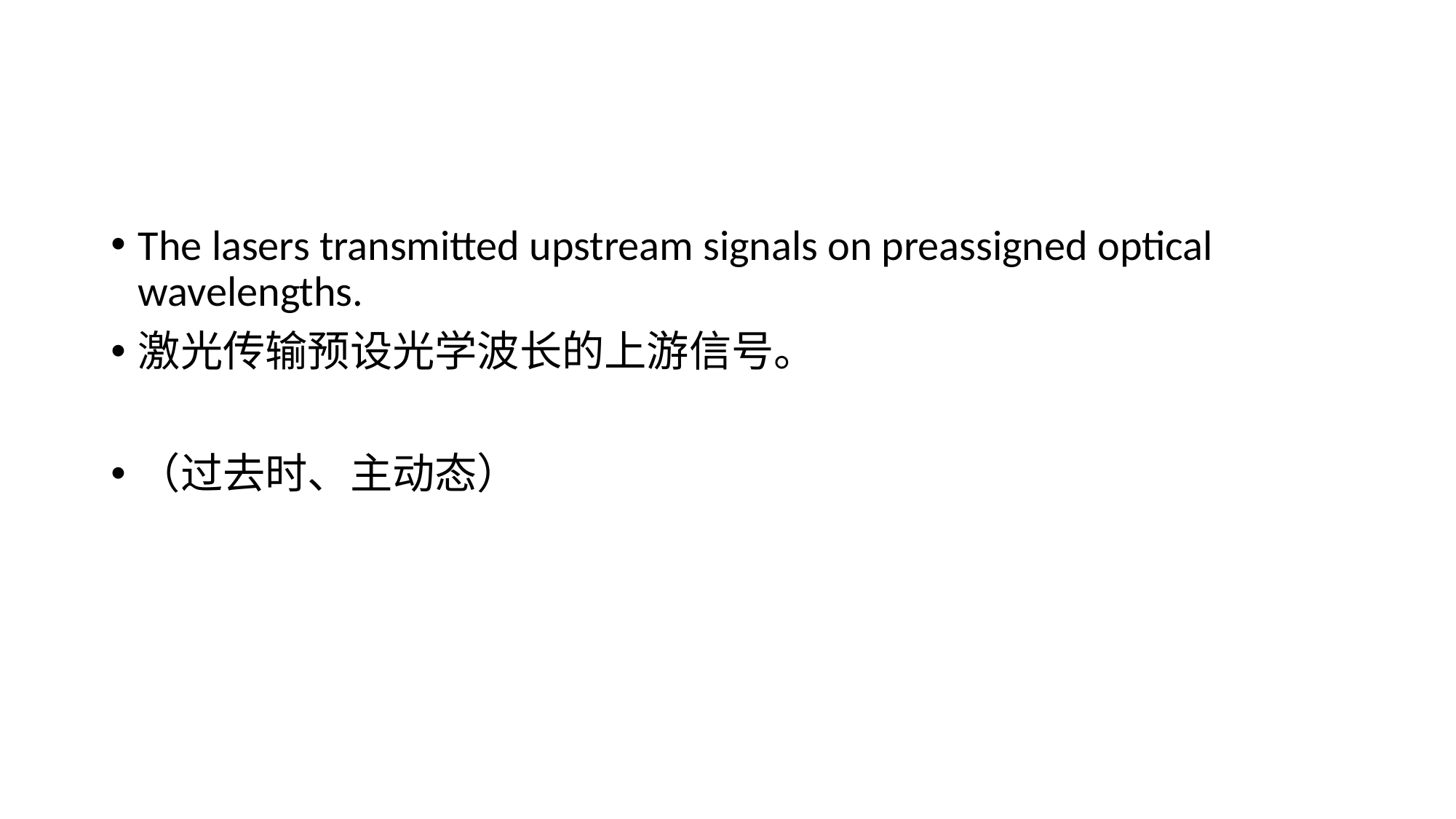

#
The lasers transmitted upstream signals on preassigned optical wavelengths.
激光传输预设光学波长的上游信号。

（过去时、主动态）